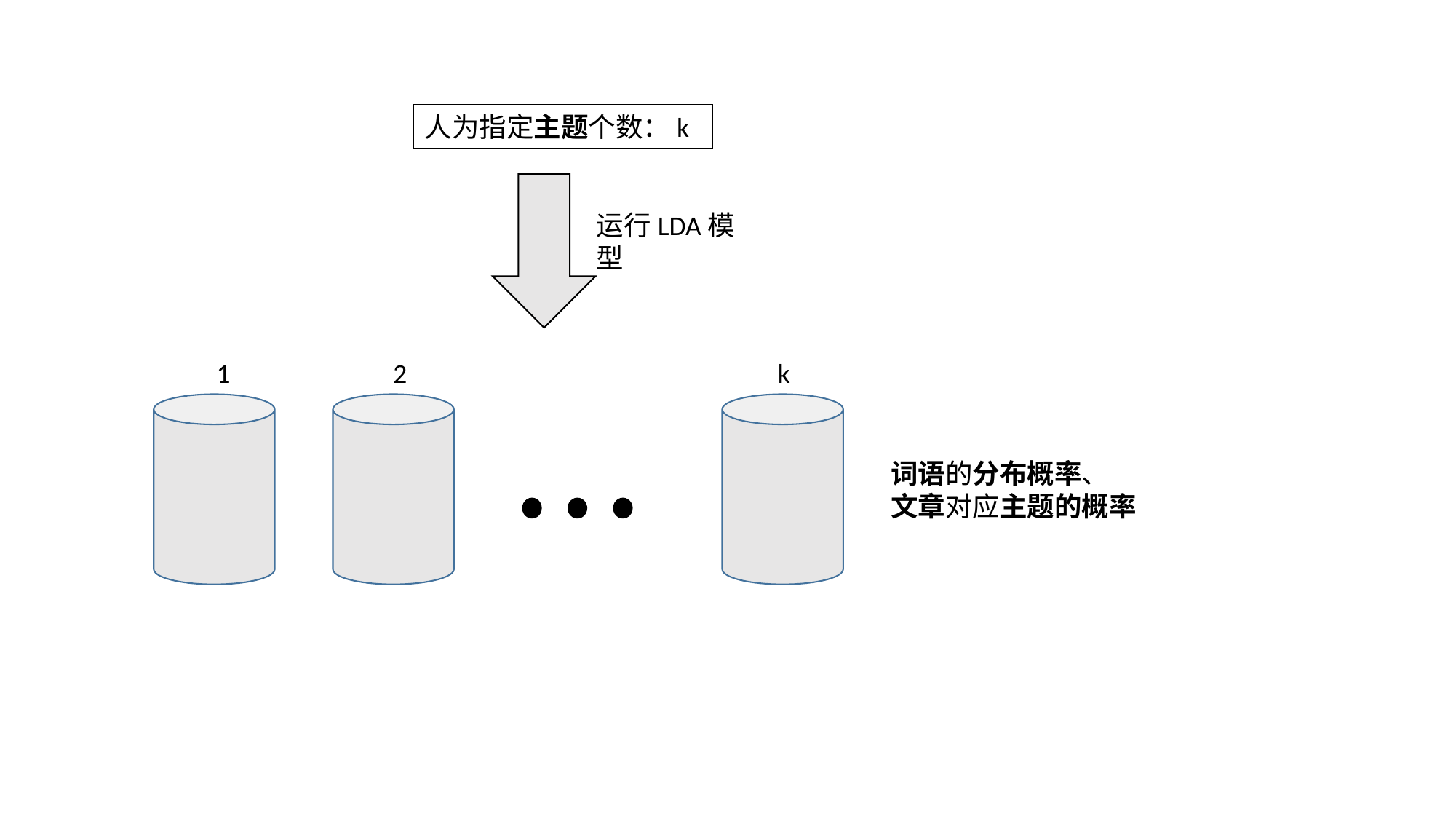

人为指定主题个数：k

运行LDA模型
1
2
k

词语的分布概率、
文章对应主题的概率